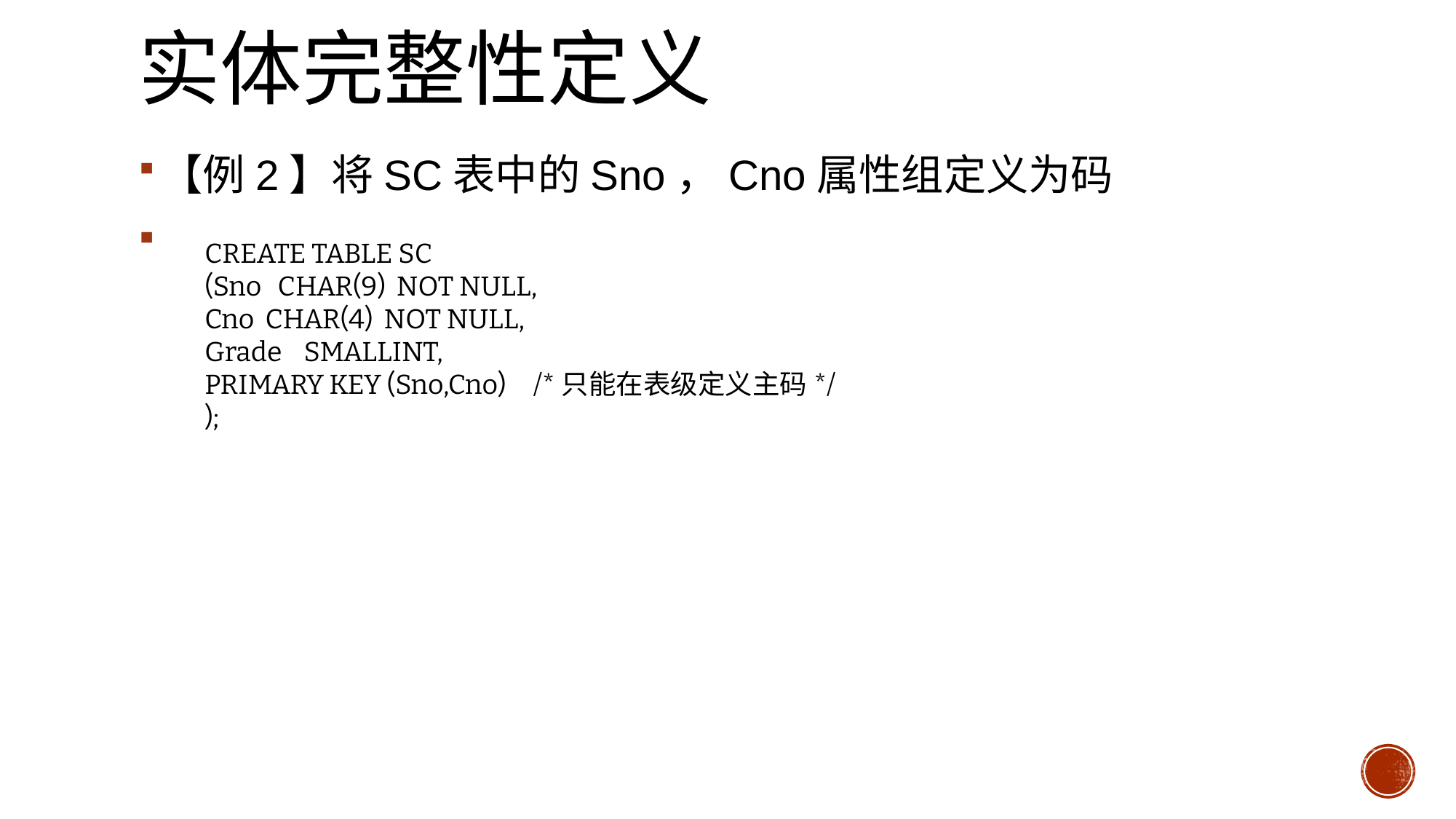

# 实体完整性定义
【例2】将SC表中的Sno，Cno属性组定义为码

CREATE TABLE SC
(Sno   CHAR(9)  NOT NULL,
Cno  CHAR(4)  NOT NULL,
Grade    SMALLINT,
PRIMARY KEY (Sno,Cno)     /*只能在表级定义主码*/
);
9